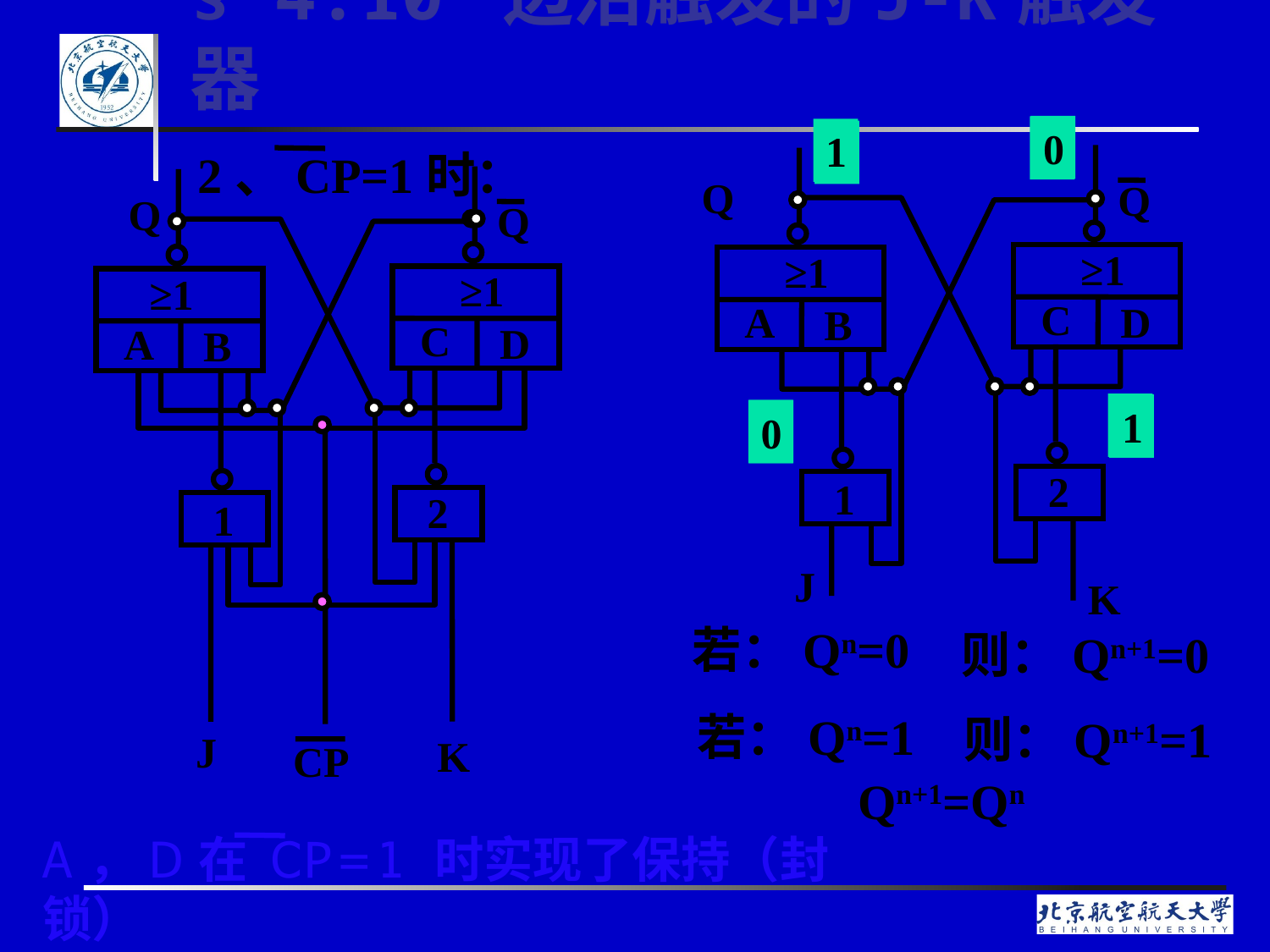

# § 4.10 边沿触发的J-K触发器
0
1

1
0
2、CP=1时：

≥1

C
D

≥1

A
B

Q
Q

2
1

J
K

≥1

C
D

≥1

A
B

Q
Q

2
1

J
K
CP

0

1
0
1

若：Qn=0
则：Qn+1=0
若：Qn=1
则：Qn+1=1
Qn+1=Qn
A，D在 CP=1 时实现了保持（封锁）